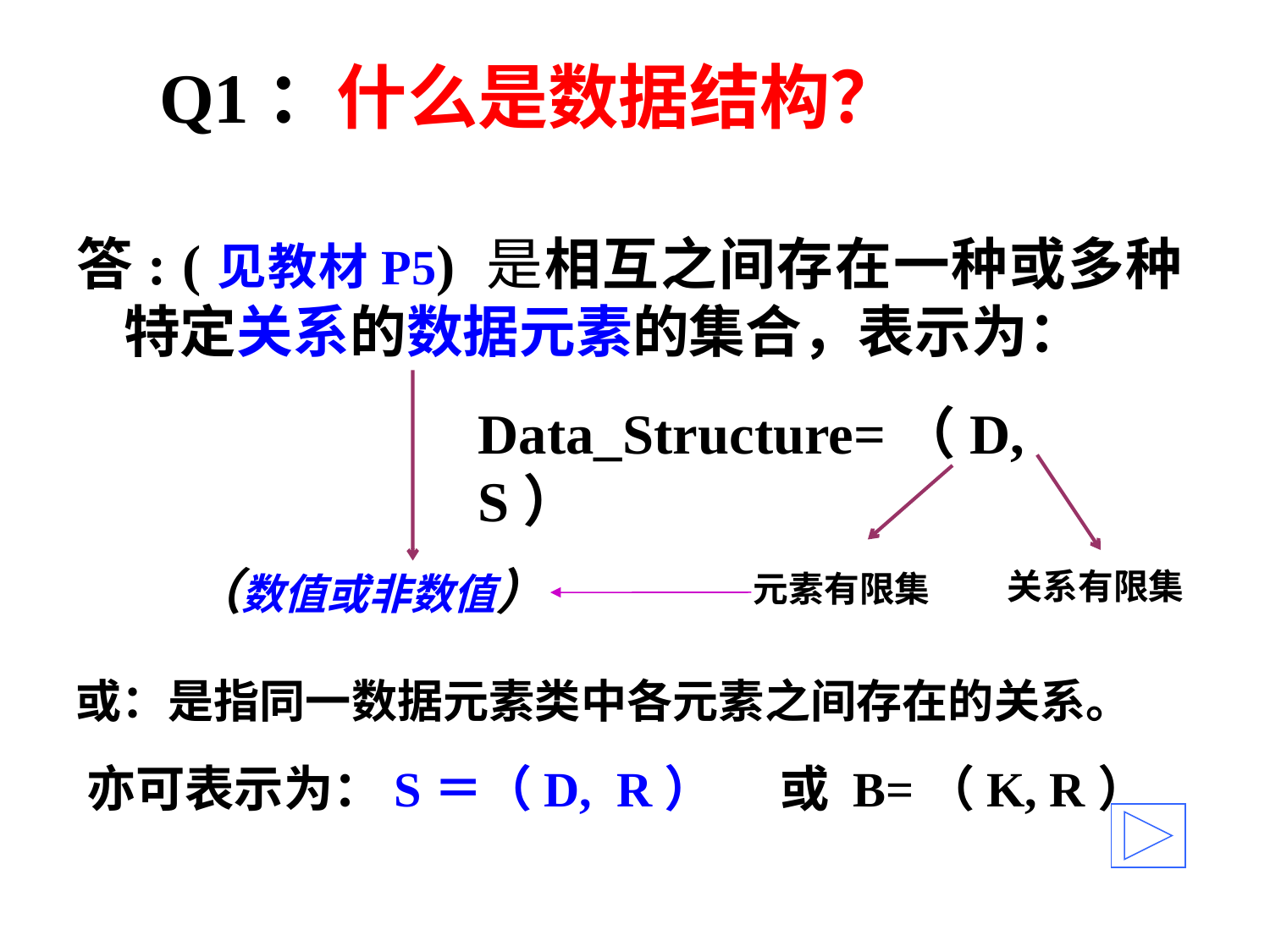

# Q1：什么是数据结构？
答: (见教材P5) 是相互之间存在一种或多种特定关系的数据元素的集合，表示为：

Data_Structure=（D, S）

关系有限集
（数值或非数值）
元素有限集

或：是指同一数据元素类中各元素之间存在的关系。
亦可表示为：S＝（D,  R）      或 B=（K, R）